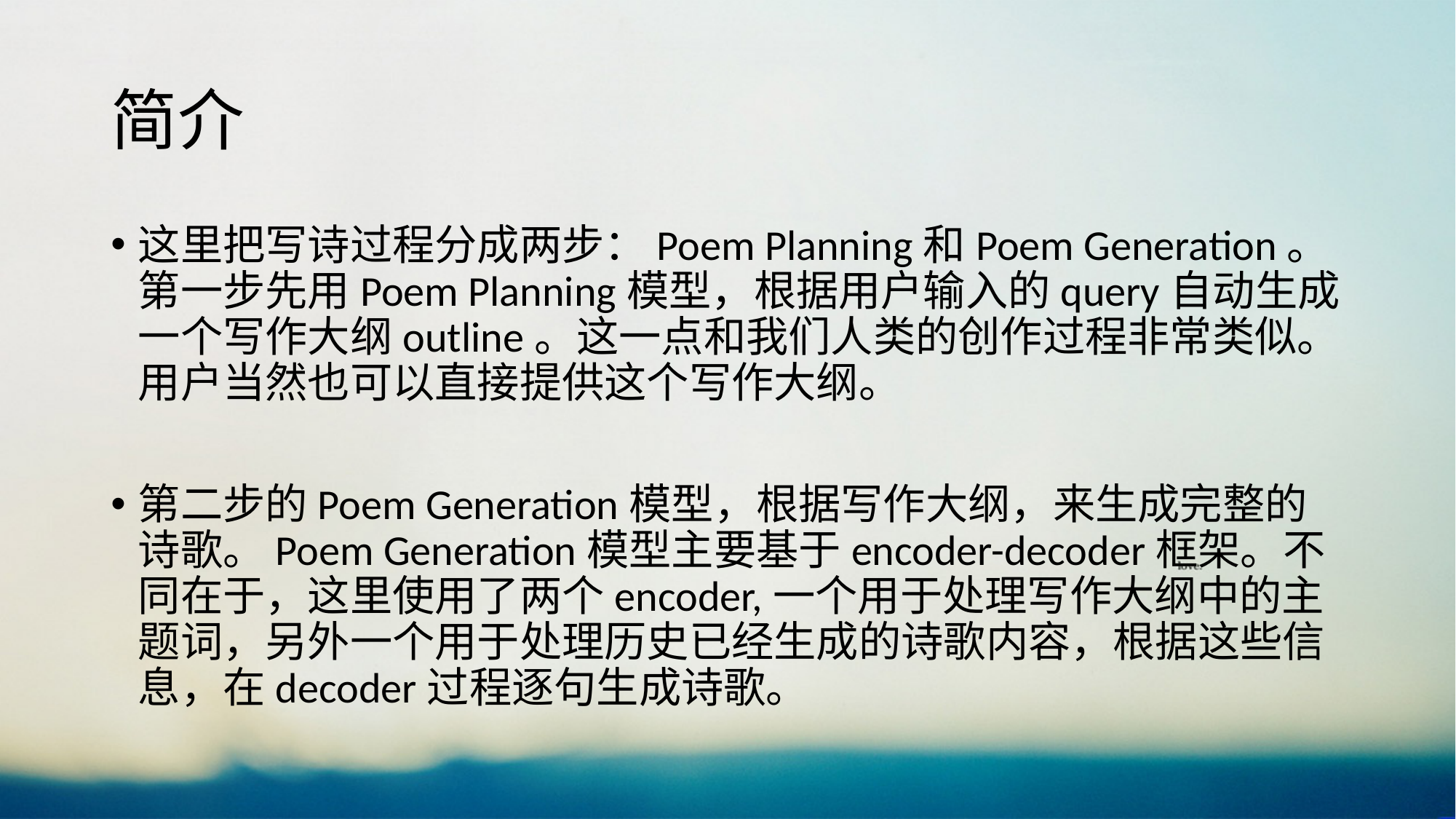

# 简介
这里把写诗过程分成两步：Poem Planning和Poem Generation。第一步先用Poem Planning模型，根据用户输入的query自动生成一个写作大纲outline。这一点和我们人类的创作过程非常类似。用户当然也可以直接提供这个写作大纲。

第二步的Poem Generation模型，根据写作大纲，来生成完整的诗歌。Poem Generation模型主要基于encoder-decoder框架。不同在于，这里使用了两个encoder,一个用于处理写作大纲中的主题词，另外一个用于处理历史已经生成的诗歌内容，根据这些信息，在decoder过程逐句生成诗歌。